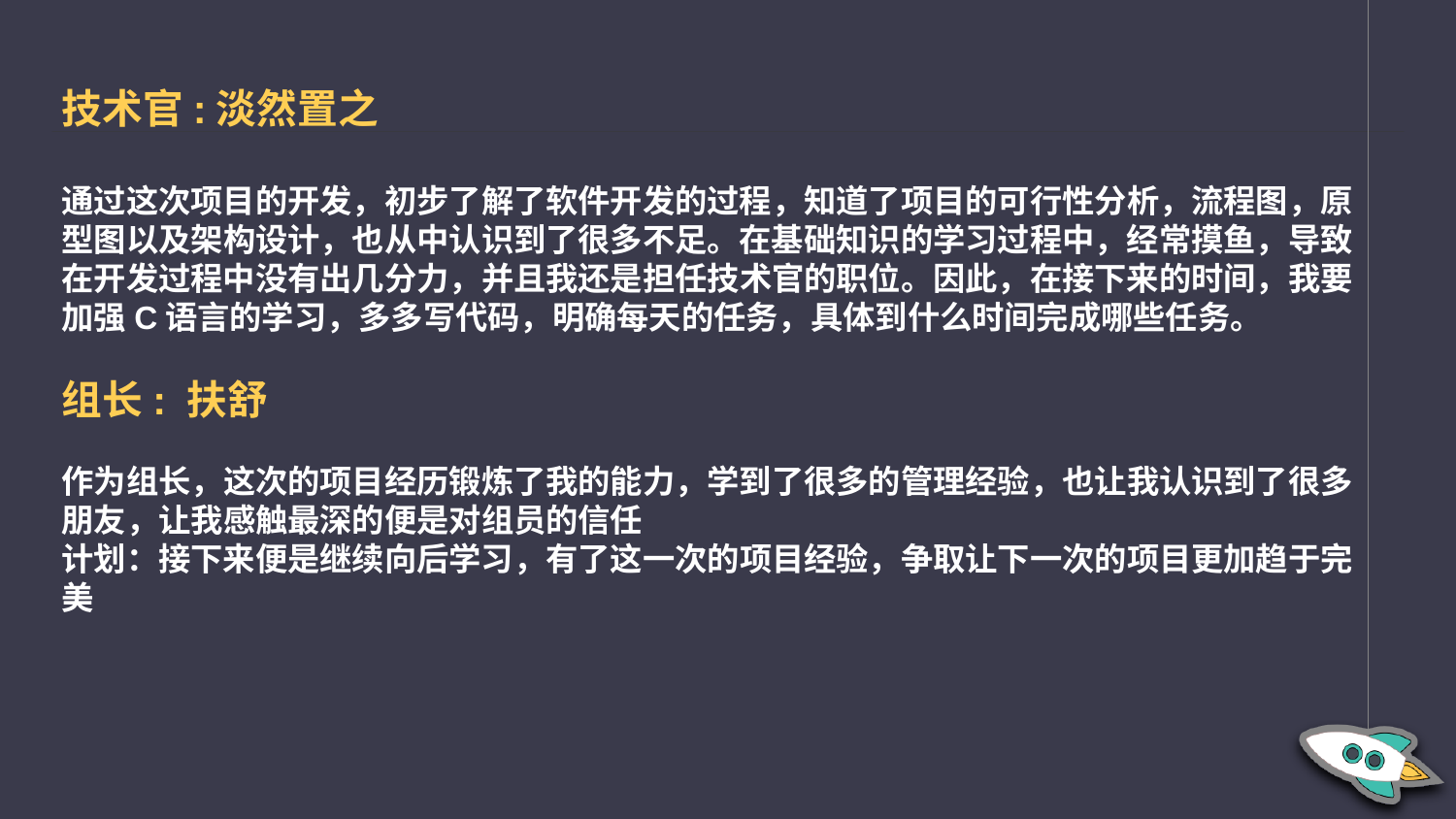

技术官:淡然置之

通过这次项目的开发，初步了解了软件开发的过程，知道了项目的可行性分析，流程图，原型图以及架构设计，也从中认识到了很多不足。在基础知识的学习过程中，经常摸鱼，导致在开发过程中没有出几分力，并且我还是担任技术官的职位。因此，在接下来的时间，我要加强C语言的学习，多多写代码，明确每天的任务，具体到什么时间完成哪些任务。

组长: 扶舒

作为组长，这次的项目经历锻炼了我的能力，学到了很多的管理经验，也让我认识到了很多朋友，让我感触最深的便是对组员的信任
计划：接下来便是继续向后学习，有了这一次的项目经验，争取让下一次的项目更加趋于完美